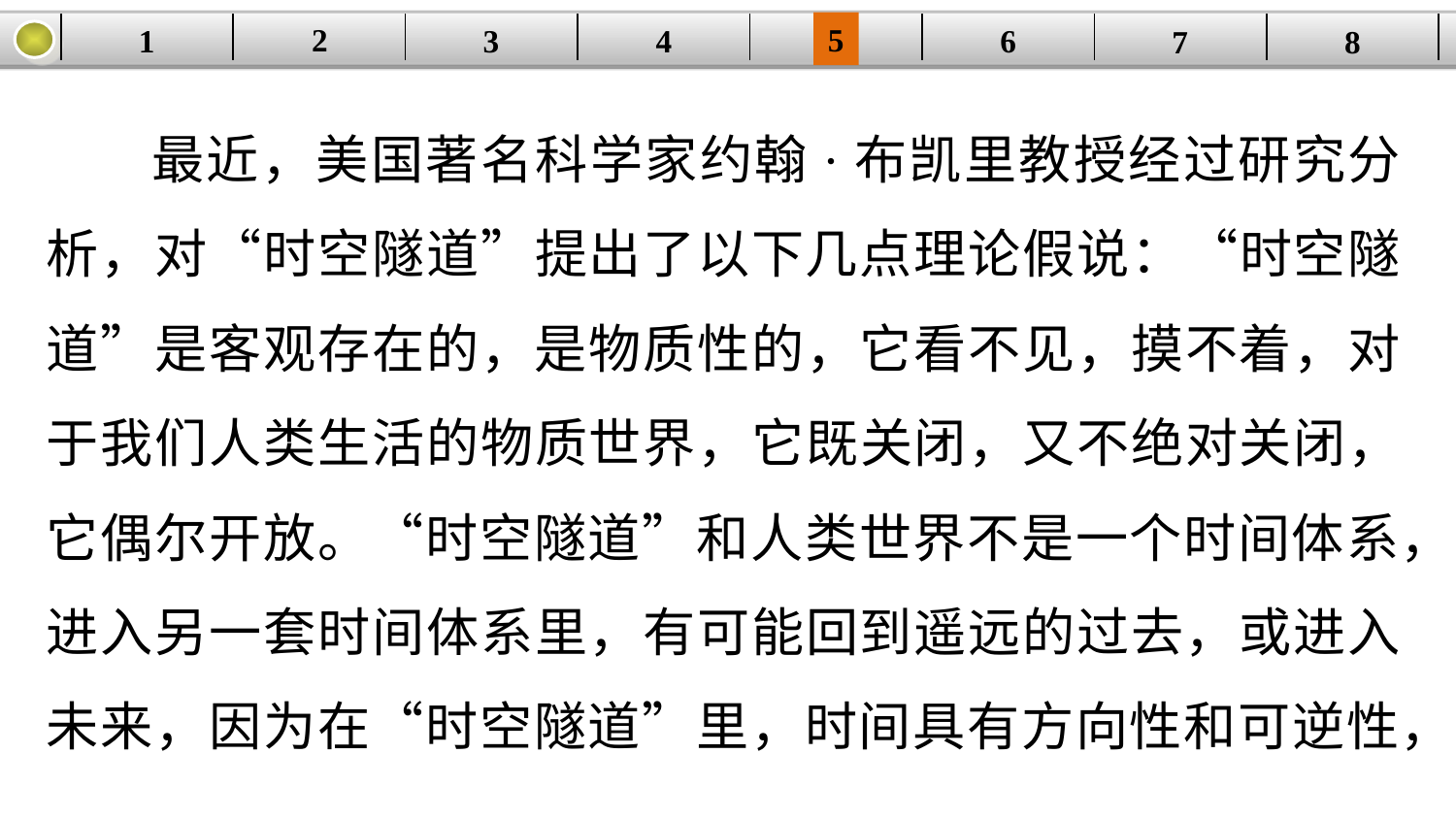

5
2
1
4
6
|  |  |  |  |  |  |  |  |
| --- | --- | --- | --- | --- | --- | --- | --- |
3
8
7

最近，美国著名科学家约翰·布凯里教授经过研究分析，对“时空隧道”提出了以下几点理论假说：“时空隧道”是客观存在的，是物质性的，它看不见，摸不着，对于我们人类生活的物质世界，它既关闭，又不绝对关闭，它偶尔开放。“时空隧道”和人类世界不是一个时间体系，进入另一套时间体系里，有可能回到遥远的过去，或进入未来，因为在“时空隧道”里，时间具有方向性和可逆性，